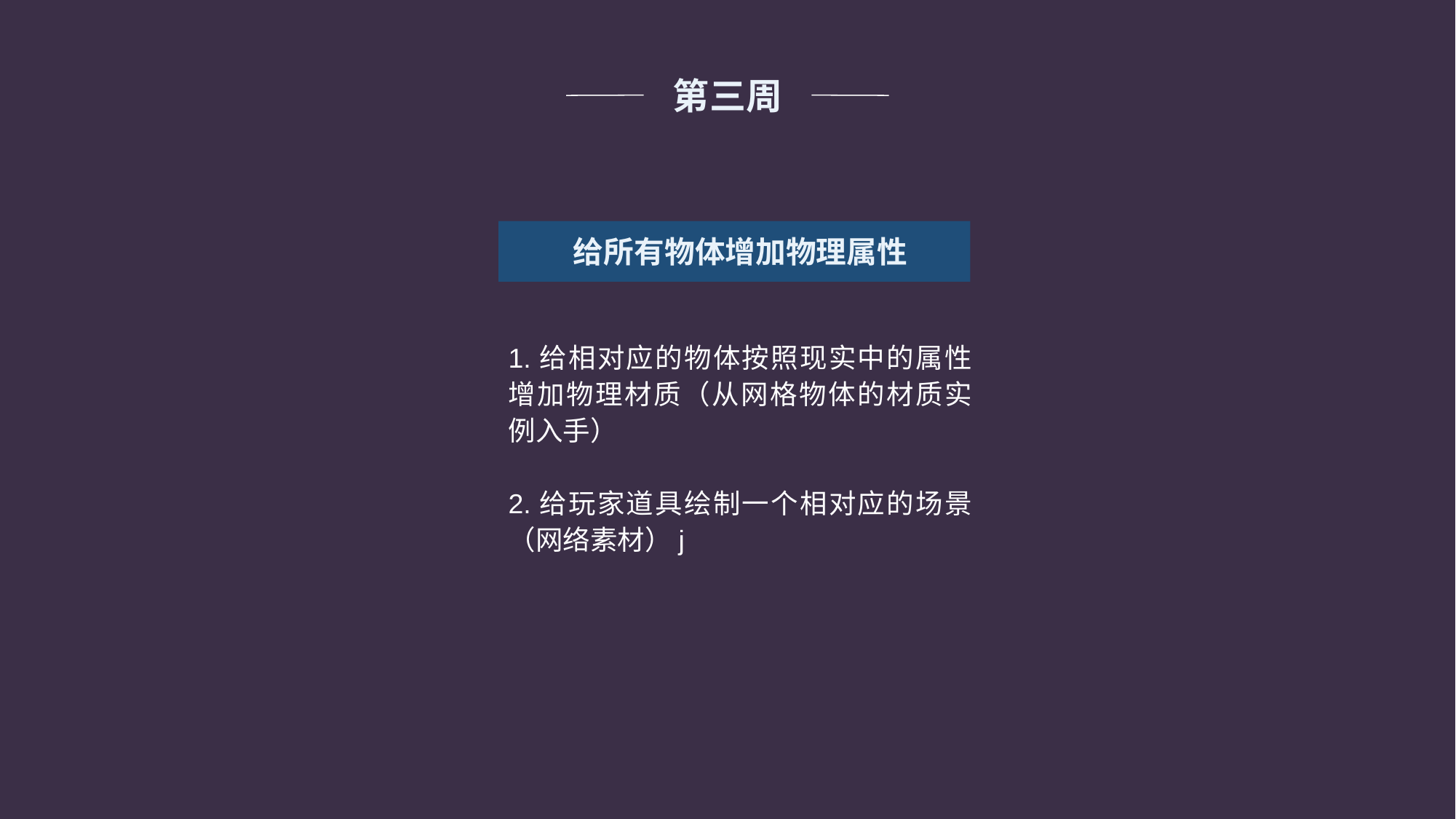

第三周

给所有物体增加物理属性
1.给相对应的物体按照现实中的属性增加物理材质（从网格物体的材质实例入手）

2.给玩家道具绘制一个相对应的场景（网络素材）j